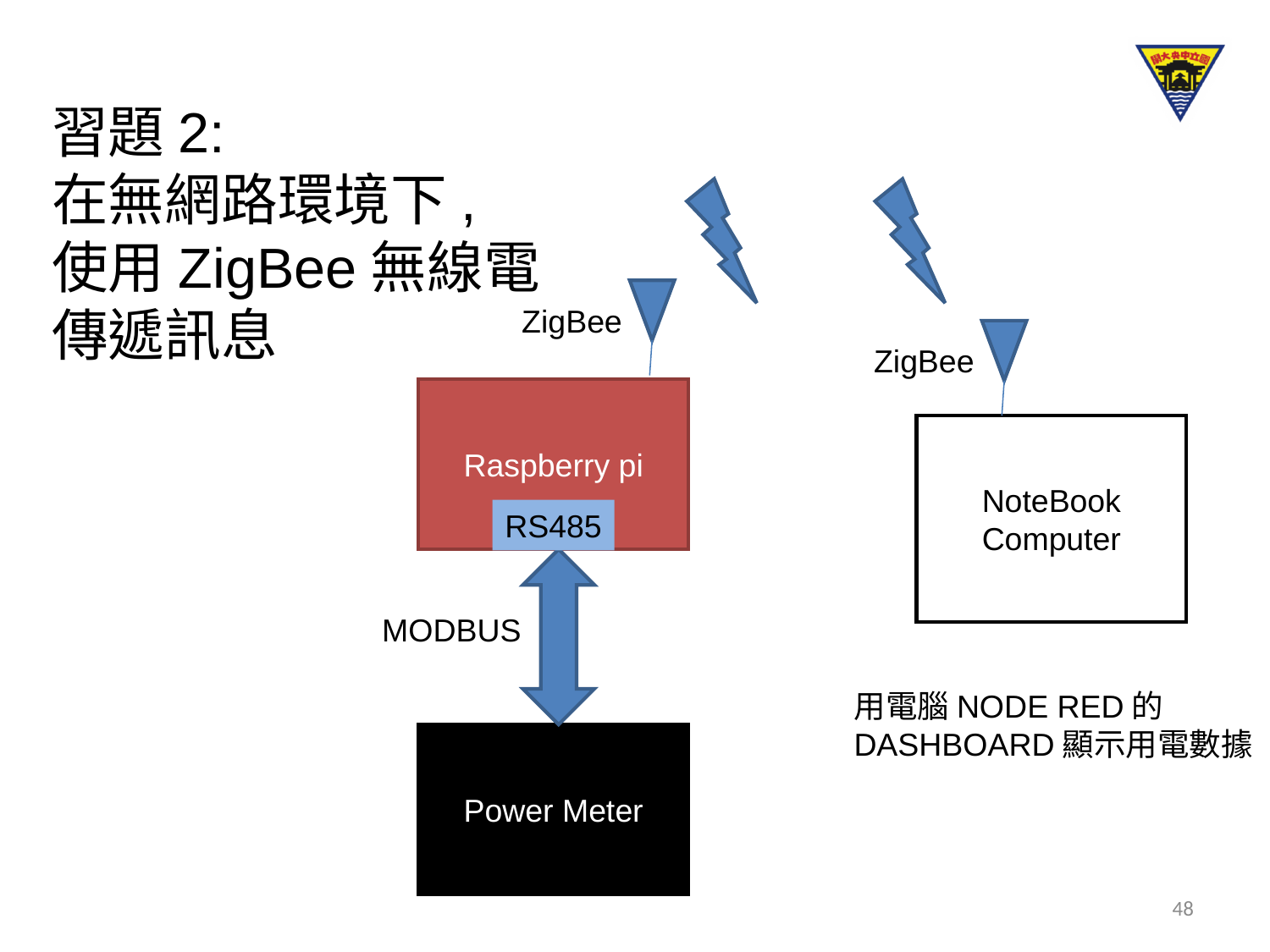

習題2:
在無網路環境下,
使用ZigBee無線電
傳遞訊息

ZigBee

ZigBee
Raspberry pi
NoteBook
Computer
RS485

MODBUS
用電腦NODE RED的
DASHBOARD顯示用電數據
Power Meter

48